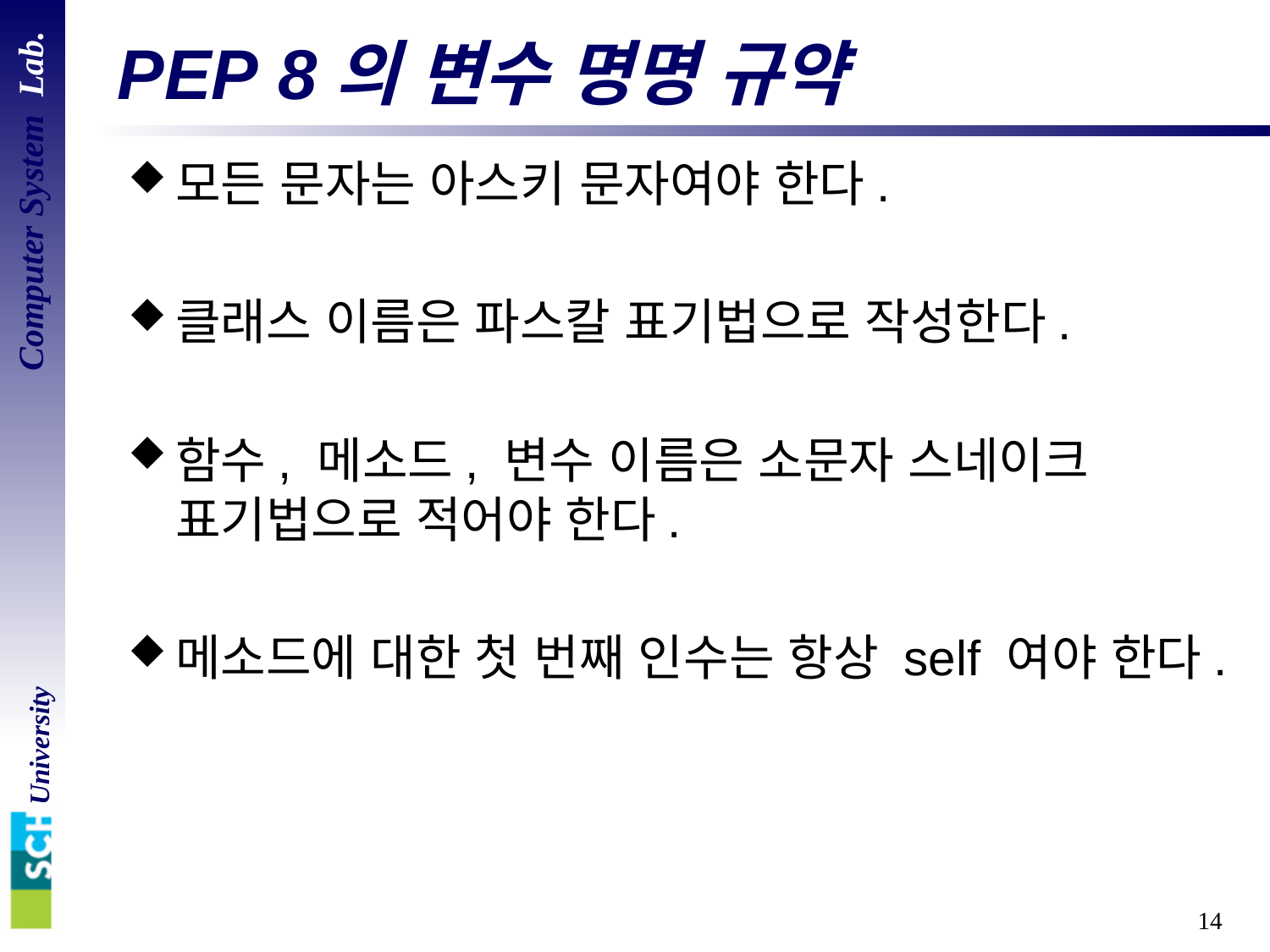

# PEP 8의 변수 명명 규약
모든 문자는 아스키 문자여야 한다.

클래스 이름은 파스칼 표기법으로 작성한다.

함수, 메소드, 변수 이름은 소문자 스네이크
표기법으로 적어야 한다.

메소드에 대한 첫 번째 인수는 항상 self 여야 한다.